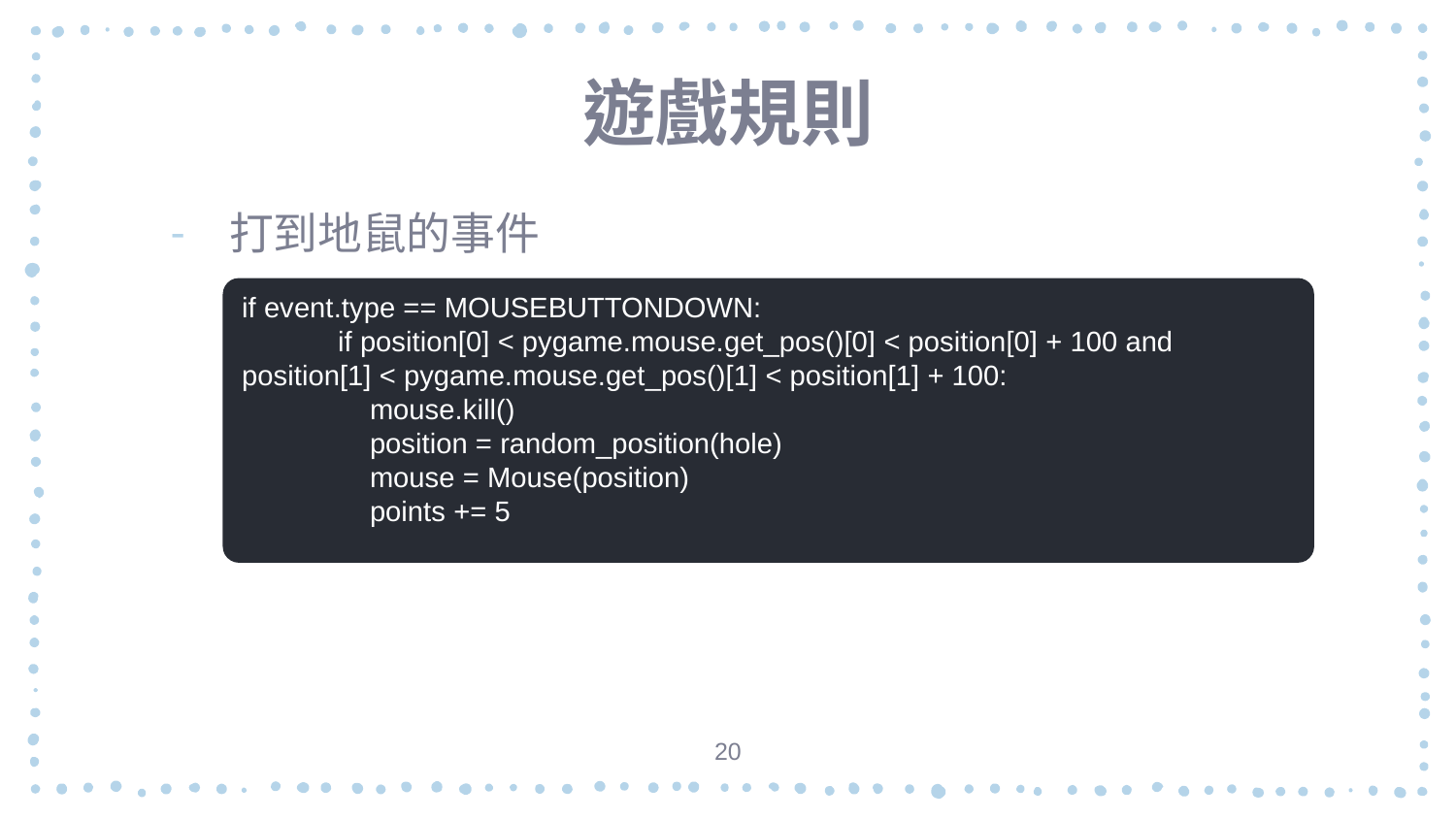

# 遊戲規則
打到地鼠的事件

if event.type == MOUSEBUTTONDOWN:
            if position[0] < pygame.mouse.get_pos()[0] < position[0] + 100 and position[1] < pygame.mouse.get_pos()[1] < position[1] + 100:
                mouse.kill()
                position = random_position(hole)
                mouse = Mouse(position)
                points += 5
20